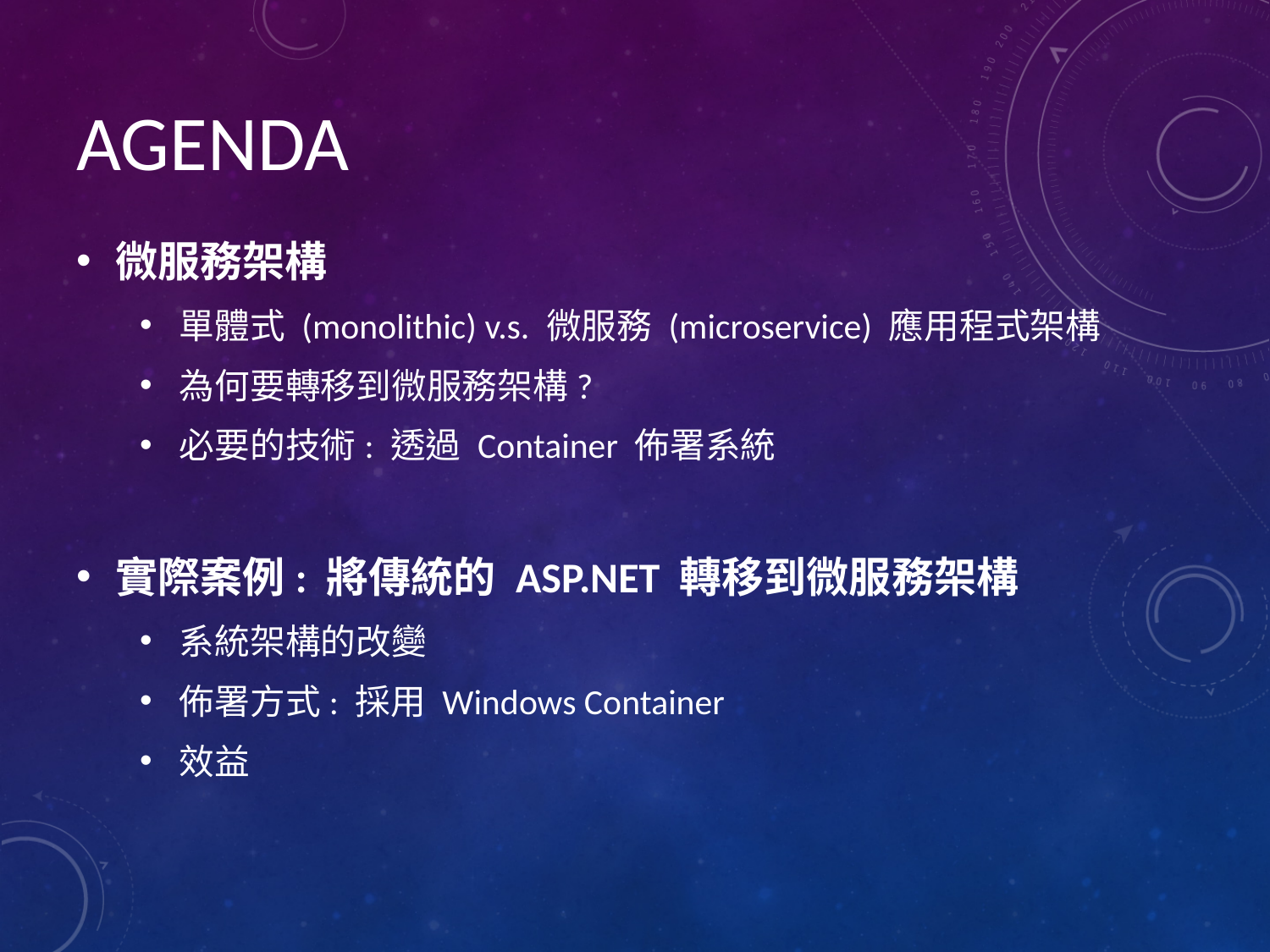

# AGENDA
微服務架構
單體式 (monolithic) v.s. 微服務 (microservice) 應用程式架構
為何要轉移到微服務架構?
必要的技術: 透過 Container 佈署系統

實際案例: 將傳統的 ASP.NET 轉移到微服務架構
系統架構的改變
佈署方式: 採用 Windows Container
效益